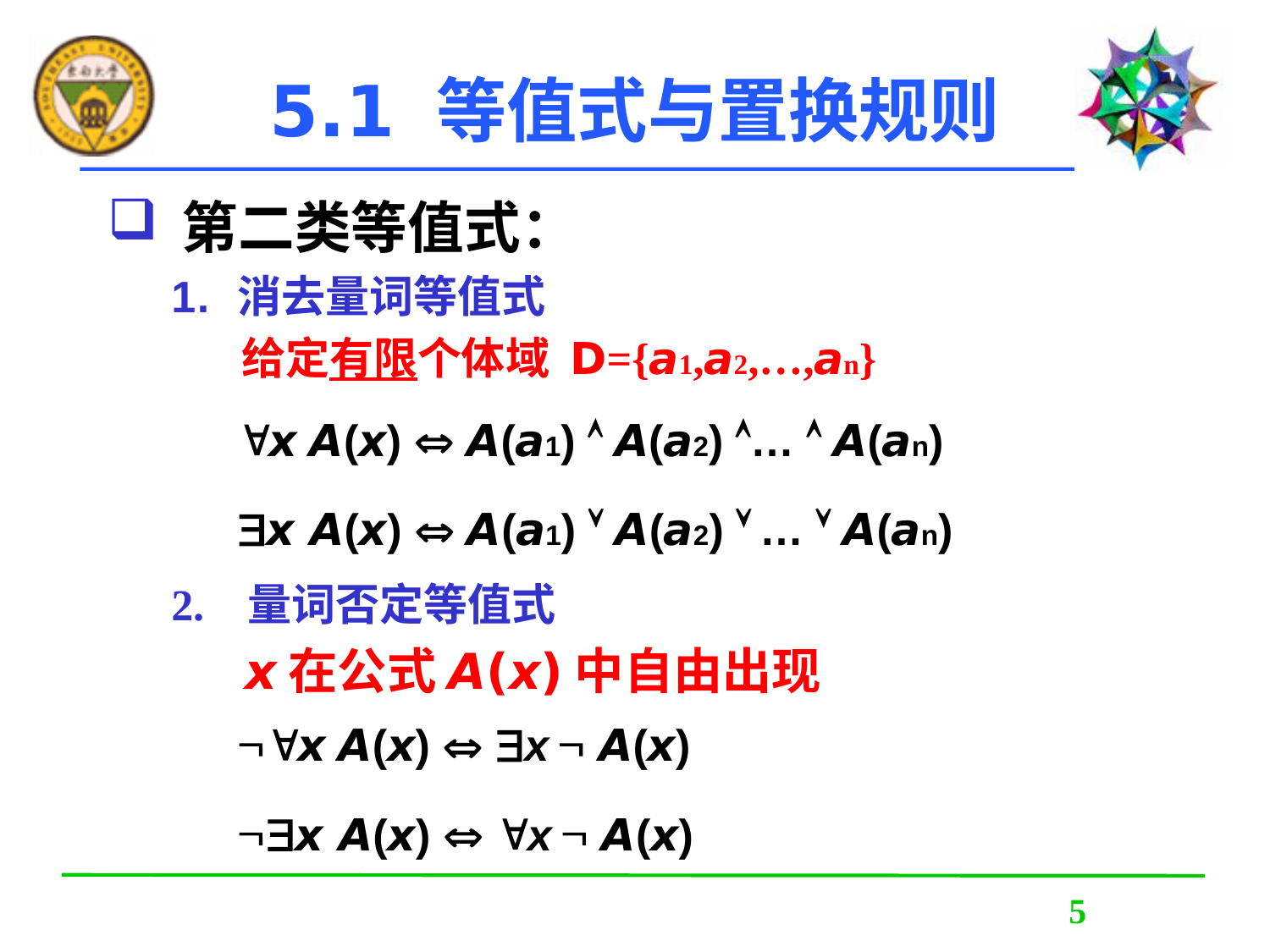

5.1 等值式与置换规则
第二类等值式：
消去量词等值式
      给定有限个体域 D={a1,a2,…,an}

2.   量词否定等值式
        x在公式A(x)中自由出现
∀x A(x) ⇔ A(a1) ∧ A(a2) ∧… ∧ A(an)
∃x A(x) ⇔ A(a1) ∨ A(a2) ∨ … ∨ A(an)
¬∀x A(x) ⇔ ∃x ¬ A(x)
¬∃x A(x) ⇔ ∀x ¬ A(x)